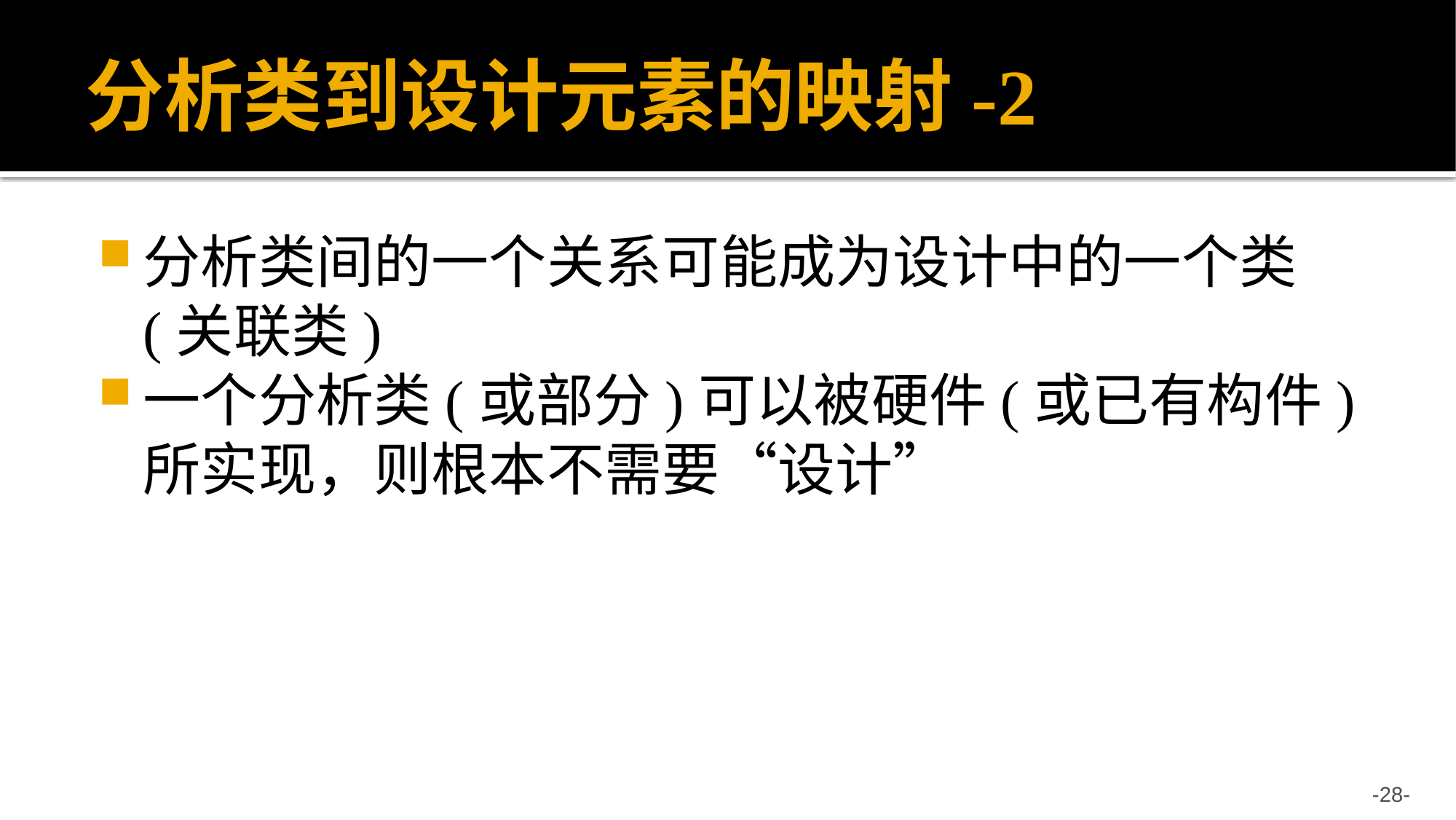

# 分析类到设计元素的映射-2
分析类间的一个关系可能成为设计中的一个类(关联类)
一个分析类(或部分)可以被硬件(或已有构件)所实现，则根本不需要“设计”
-28-